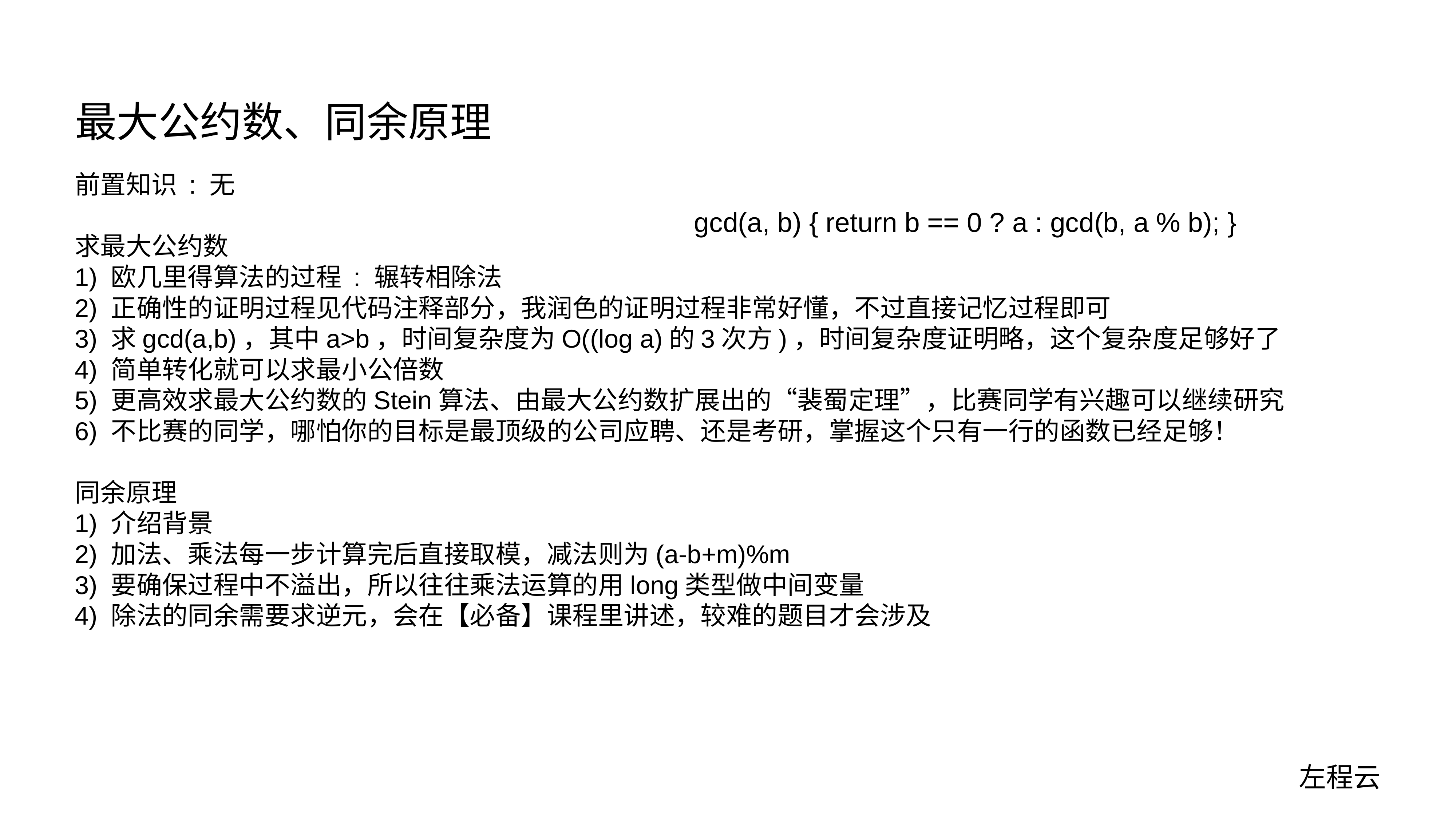

# 最大公约数、同余原理

前置知识 : 无

求最大公约数
1) 欧几里得算法的过程 : 辗转相除法
2) 正确性的证明过程见代码注释部分，我润色的证明过程非常好懂，不过直接记忆过程即可
3) 求gcd(a,b)，其中a>b，时间复杂度为O((log a)的3次方)，时间复杂度证明略，这个复杂度足够好了
4) 简单转化就可以求最小公倍数
5) 更高效求最大公约数的Stein算法、由最大公约数扩展出的“裴蜀定理”，比赛同学有兴趣可以继续研究
6) 不比赛的同学，哪怕你的目标是最顶级的公司应聘、还是考研，掌握这个只有一行的函数已经足够！

同余原理
1) 介绍背景
2) 加法、乘法每一步计算完后直接取模，减法则为(a-b+m)%m
3) 要确保过程中不溢出，所以往往乘法运算的用long类型做中间变量
4) 除法的同余需要求逆元，会在【必备】课程里讲述，较难的题目才会涉及
	gcd(a, b) { return b == 0 ? a : gcd(b, a % b); }
左程云